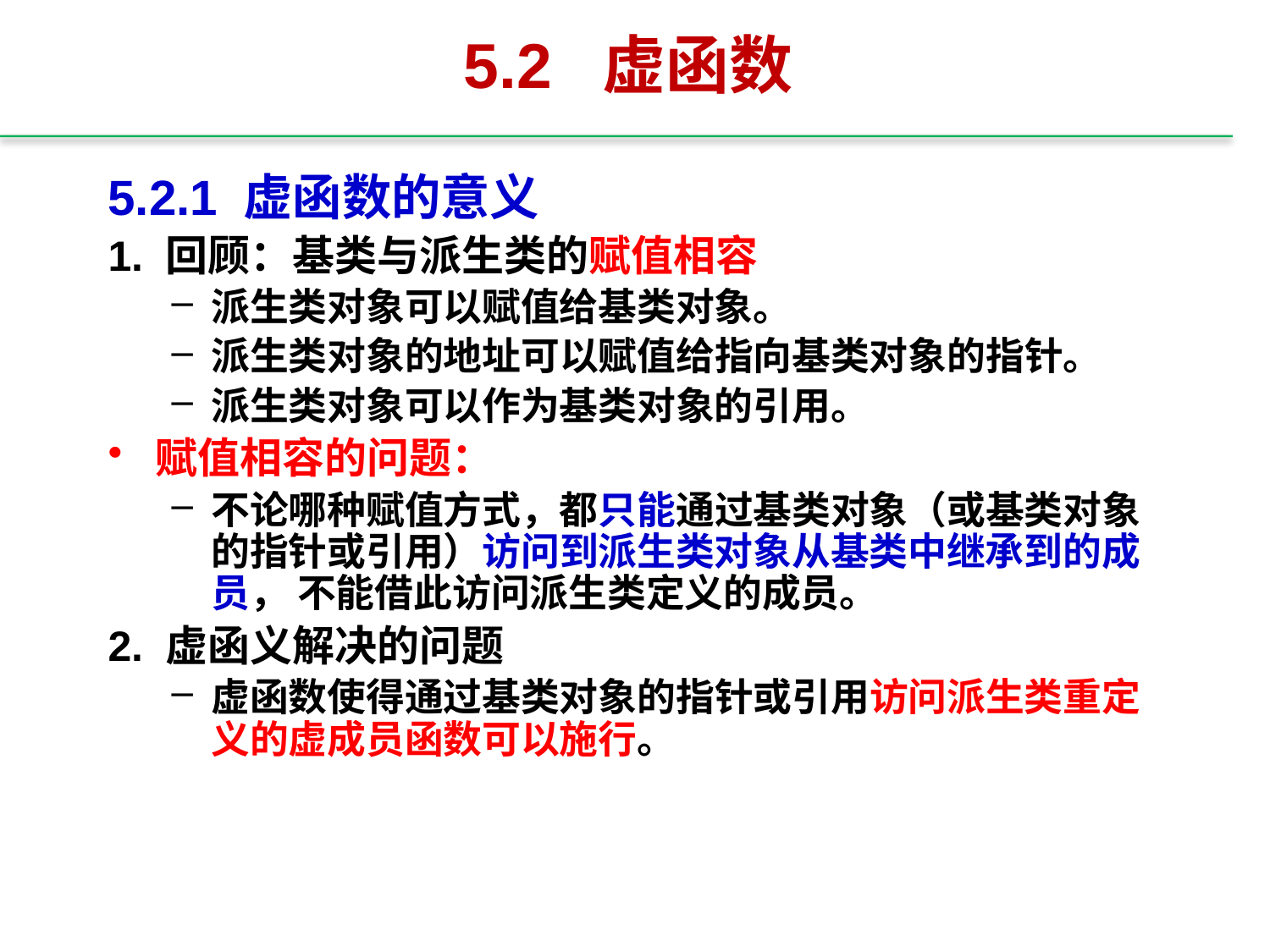

# 5.2  虚函数
5.2.1 虚函数的意义
1. 回顾：基类与派生类的赋值相容
派生类对象可以赋值给基类对象。
派生类对象的地址可以赋值给指向基类对象的指针。
派生类对象可以作为基类对象的引用。
赋值相容的问题：
不论哪种赋值方式，都只能通过基类对象（或基类对象的指针或引用）访问到派生类对象从基类中继承到的成员， 不能借此访问派生类定义的成员。
2. 虚函义解决的问题
虚函数使得通过基类对象的指针或引用访问派生类重定义的虚成员函数可以施行。